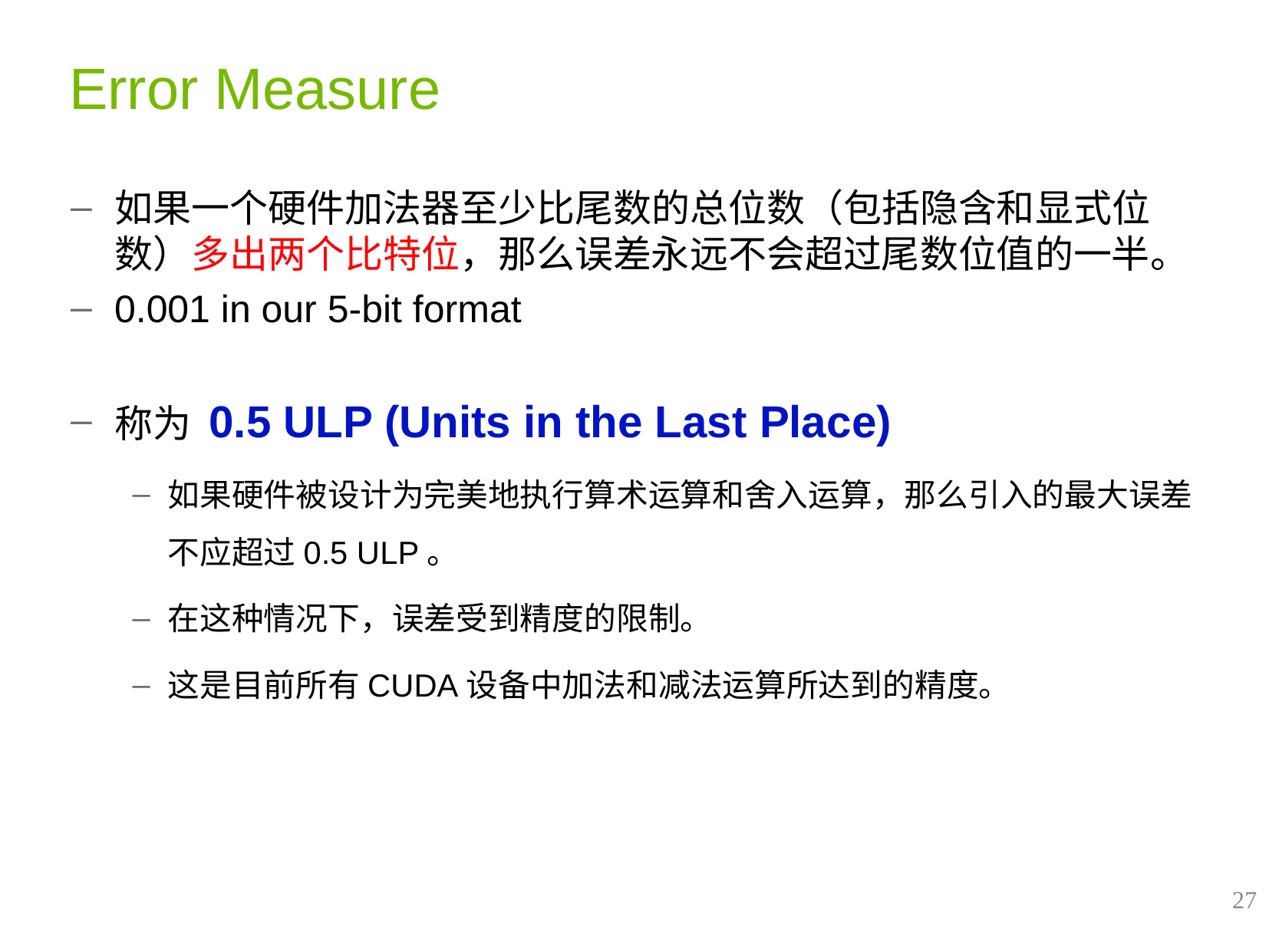

# Error Measure
如果一个硬件加法器至少比尾数的总位数（包括隐含和显式位数）多出两个比特位，那么误差永远不会超过尾数位值的一半。
0.001 in our 5-bit format

称为 0.5 ULP (Units in the Last Place)
如果硬件被设计为完美地执行算术运算和舍入运算，那么引入的最大误差不应超过0.5 ULP。
在这种情况下，误差受到精度的限制。
这是目前所有CUDA设备中加法和减法运算所达到的精度。
27